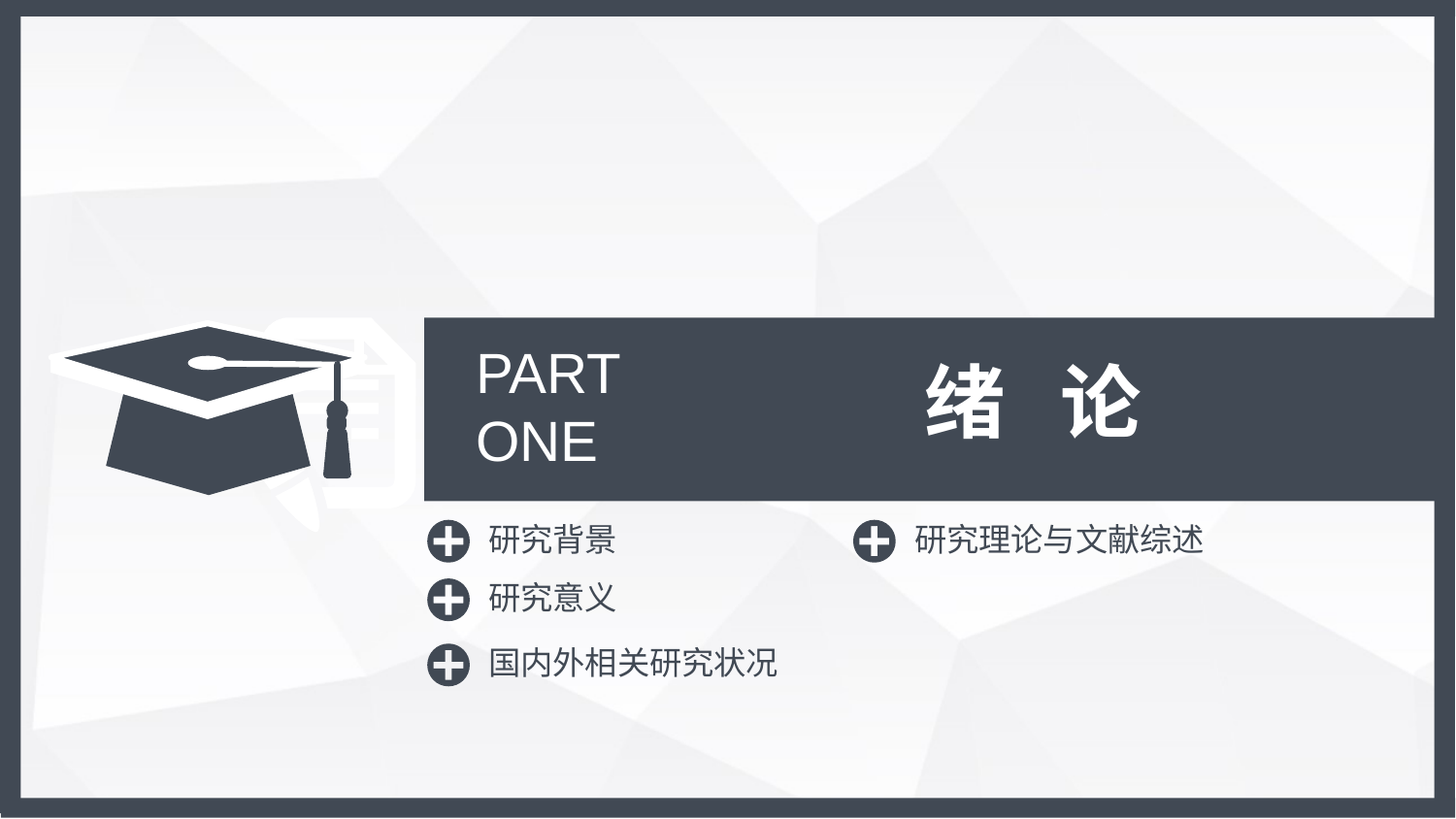

PART ONE
绪   论
研究背景
研究理论与文献综述

研究意义

国内外相关研究状况